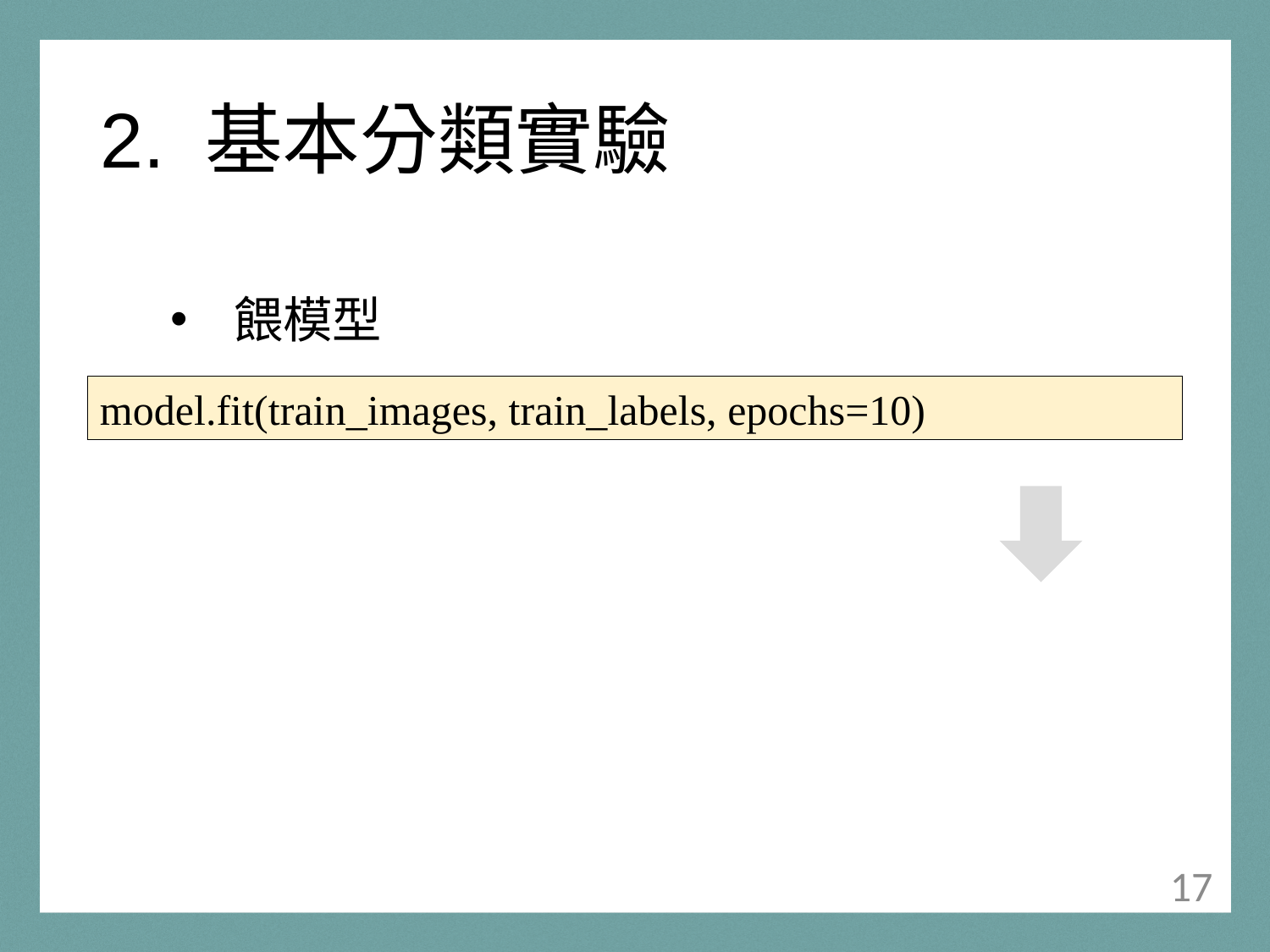

# 2. 基本分類實驗
餵模型
model.fit(train_images, train_labels, epochs=10)

17